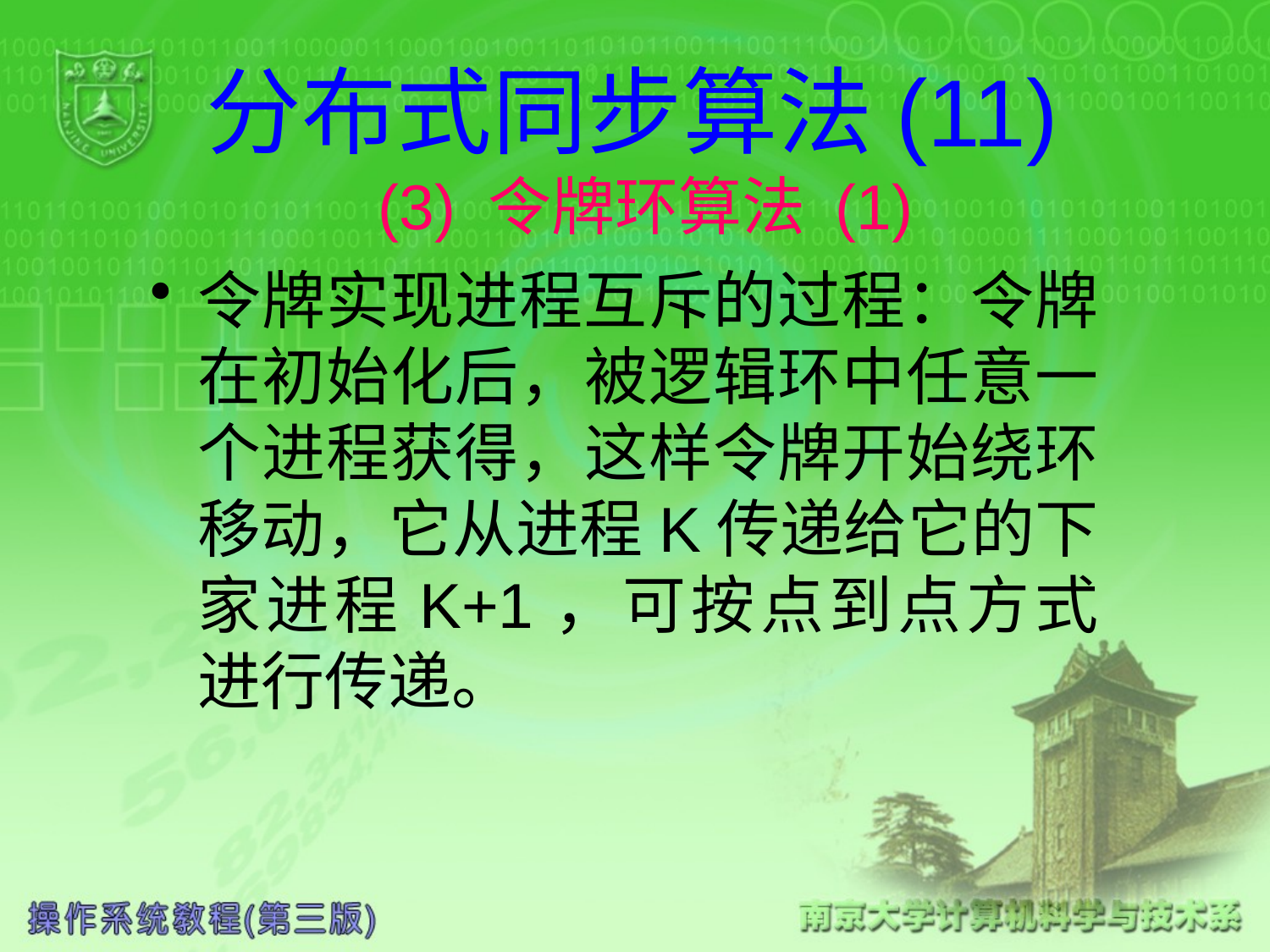

# 分布式同步算法(11) (3) 令牌环算法 (1)
令牌实现进程互斥的过程：令牌在初始化后，被逻辑环中任意一个进程获得，这样令牌开始绕环移动，它从进程K传递给它的下家进程K+1，可按点到点方式进行传递。